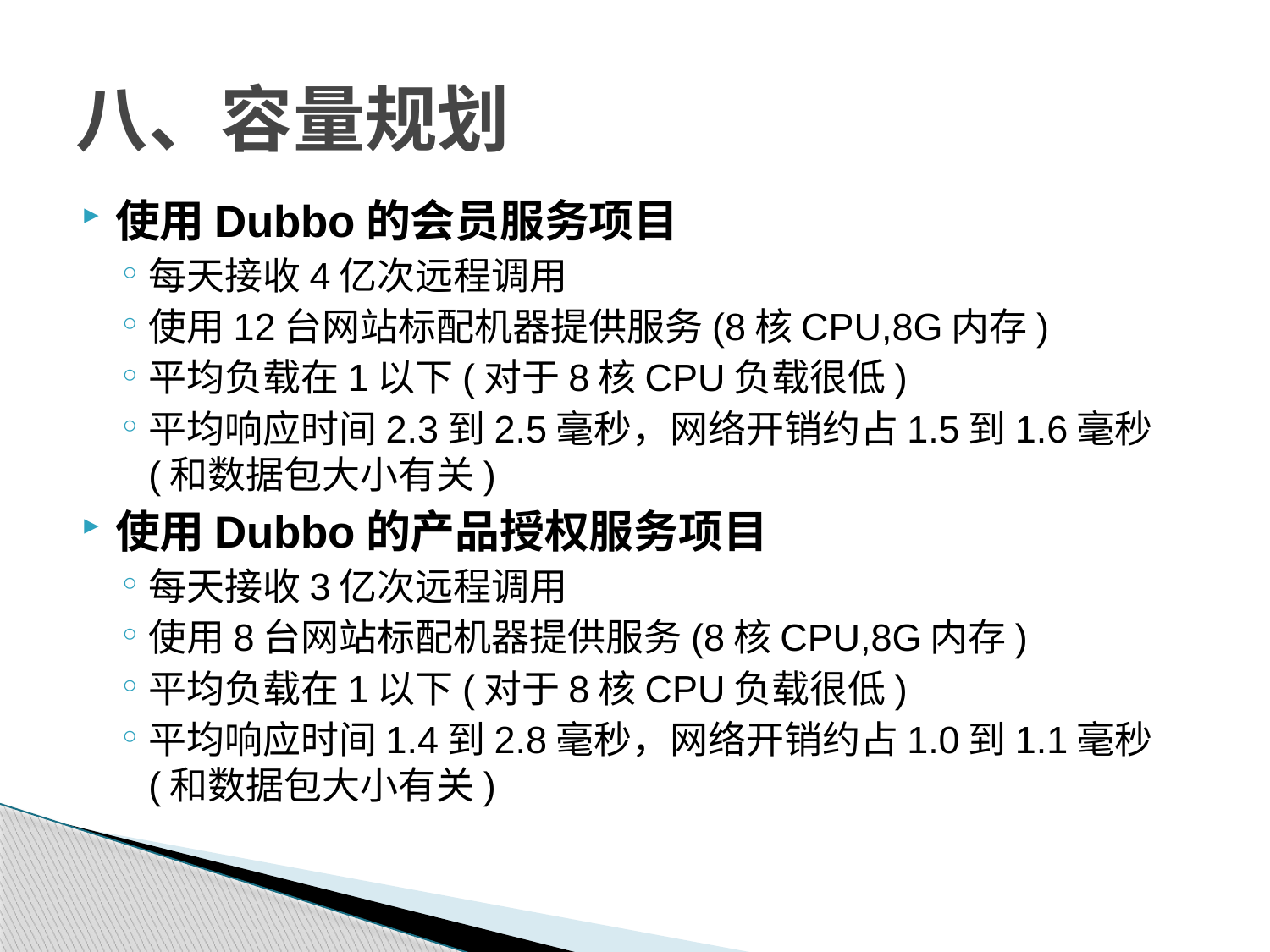

# 八、容量规划
使用Dubbo的会员服务项目
每天接收4亿次远程调用
使用12台网站标配机器提供服务(8核CPU,8G内存)
平均负载在1以下(对于8核CPU负载很低)
平均响应时间2.3到2.5毫秒，网络开销约占1.5到1.6毫秒(和数据包大小有关)
使用Dubbo的产品授权服务项目
每天接收3亿次远程调用
使用8台网站标配机器提供服务(8核CPU,8G内存)
平均负载在1以下(对于8核CPU负载很低)
平均响应时间1.4到2.8毫秒，网络开销约占1.0到1.1毫秒(和数据包大小有关)